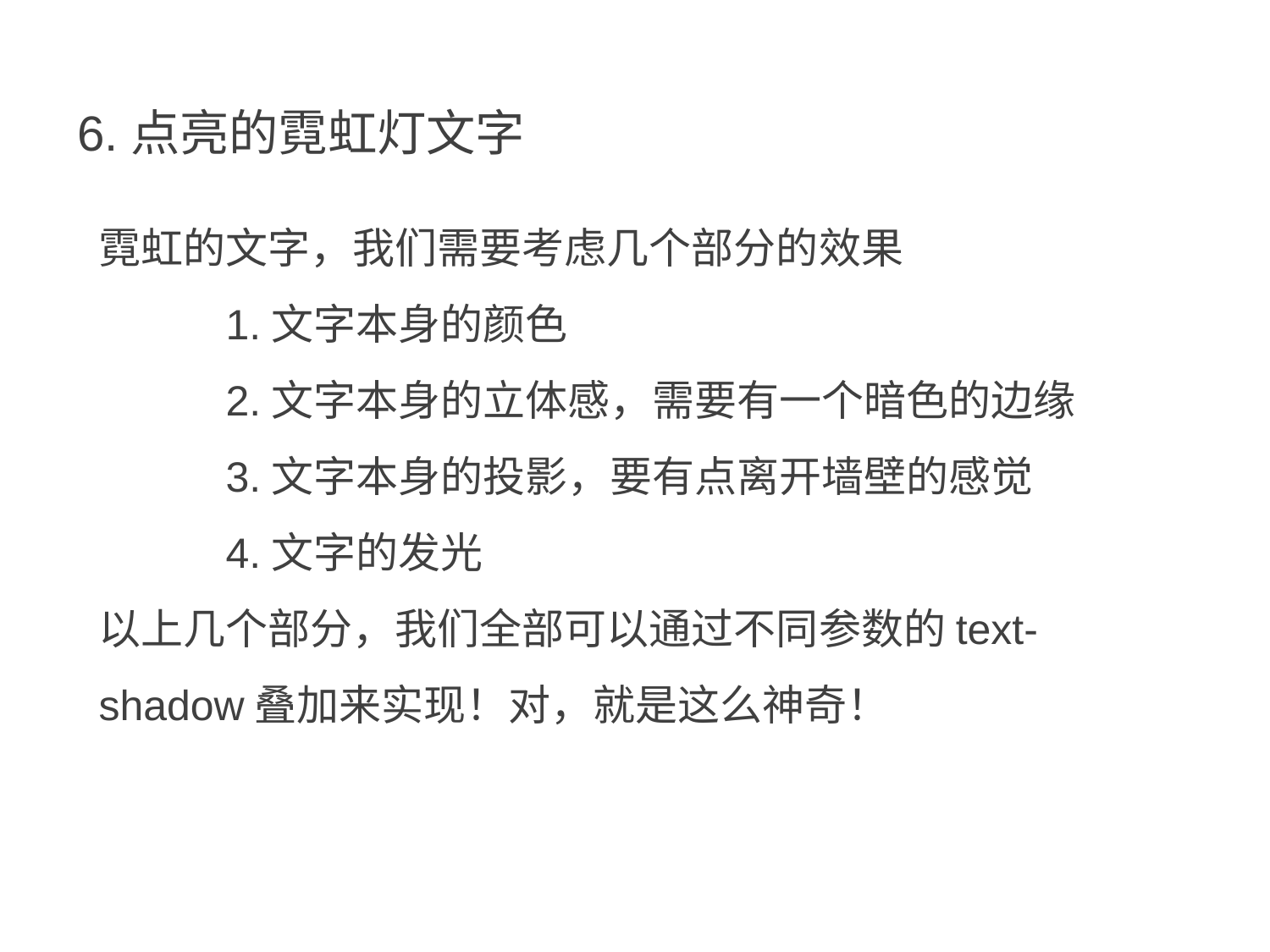

6.点亮的霓虹灯文字
霓虹的文字，我们需要考虑几个部分的效果
	1.文字本身的颜色
	2.文字本身的立体感，需要有一个暗色的边缘
	3.文字本身的投影，要有点离开墙壁的感觉
	4.文字的发光
以上几个部分，我们全部可以通过不同参数的text-shadow叠加来实现！对，就是这么神奇！